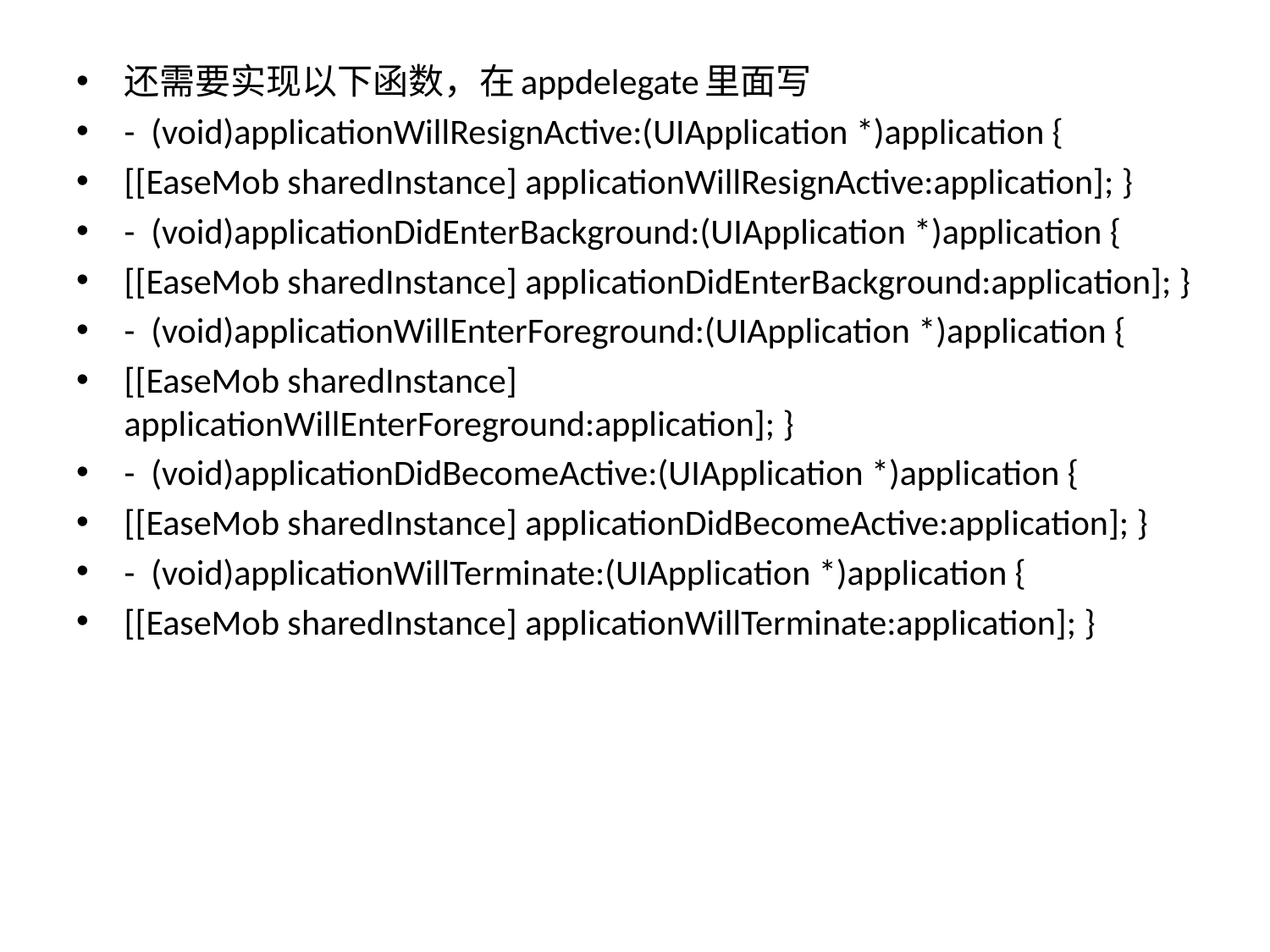

还需要实现以下函数，在appdelegate里面写
-  (void)applicationWillResignActive:(UIApplication *)application {
[[EaseMob sharedInstance] applicationWillResignActive:application]; }
-  (void)applicationDidEnterBackground:(UIApplication *)application {
[[EaseMob sharedInstance] applicationDidEnterBackground:application]; }
-  (void)applicationWillEnterForeground:(UIApplication *)application {
[[EaseMob sharedInstance] applicationWillEnterForeground:application]; }
-  (void)applicationDidBecomeActive:(UIApplication *)application {
[[EaseMob sharedInstance] applicationDidBecomeActive:application]; }
-  (void)applicationWillTerminate:(UIApplication *)application {
[[EaseMob sharedInstance] applicationWillTerminate:application]; }